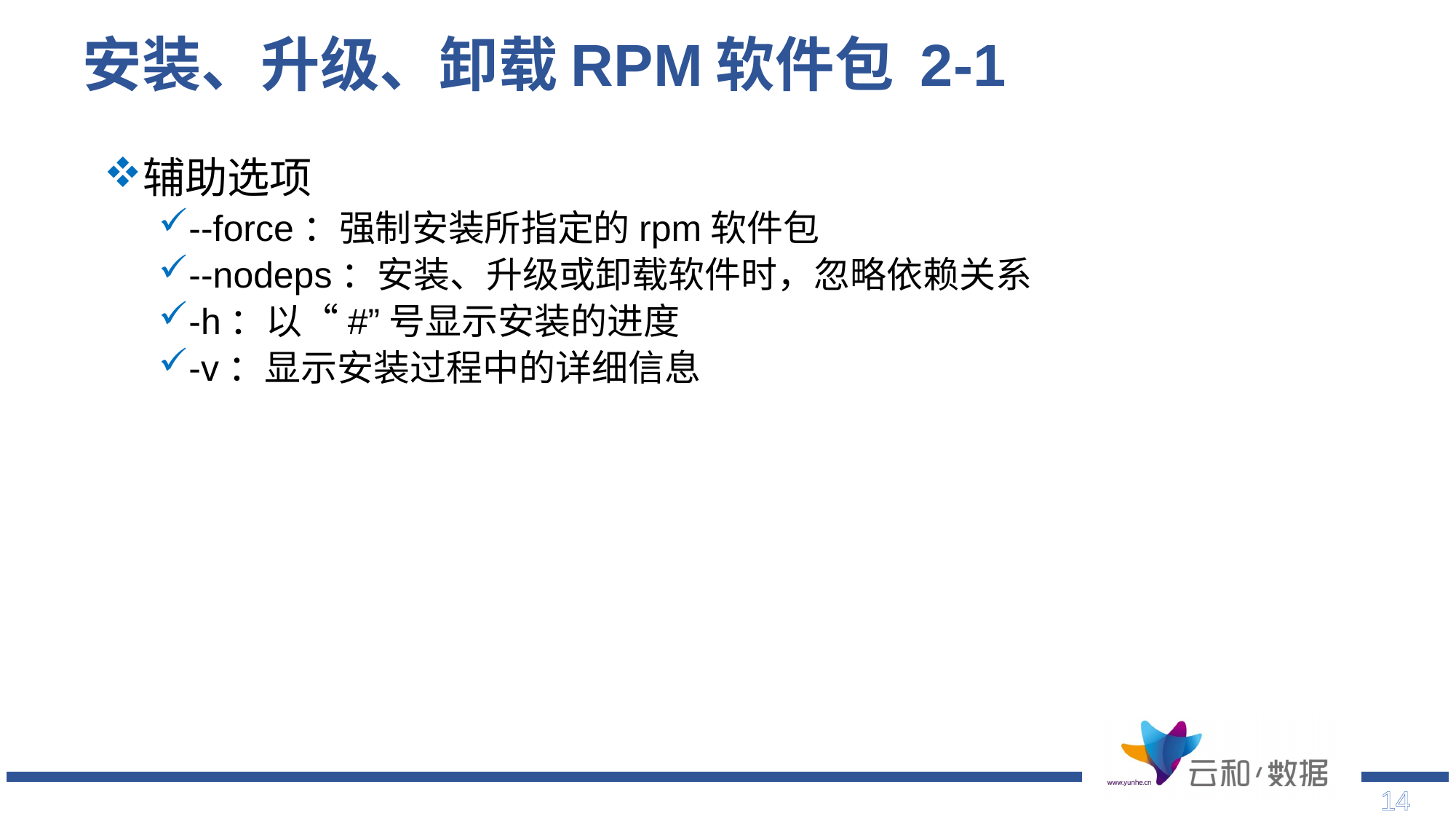

# 安装、升级、卸载RPM软件包 2-1
辅助选项
--force：强制安装所指定的rpm软件包
--nodeps：安装、升级或卸载软件时，忽略依赖关系
-h：以“#”号显示安装的进度
-v：显示安装过程中的详细信息